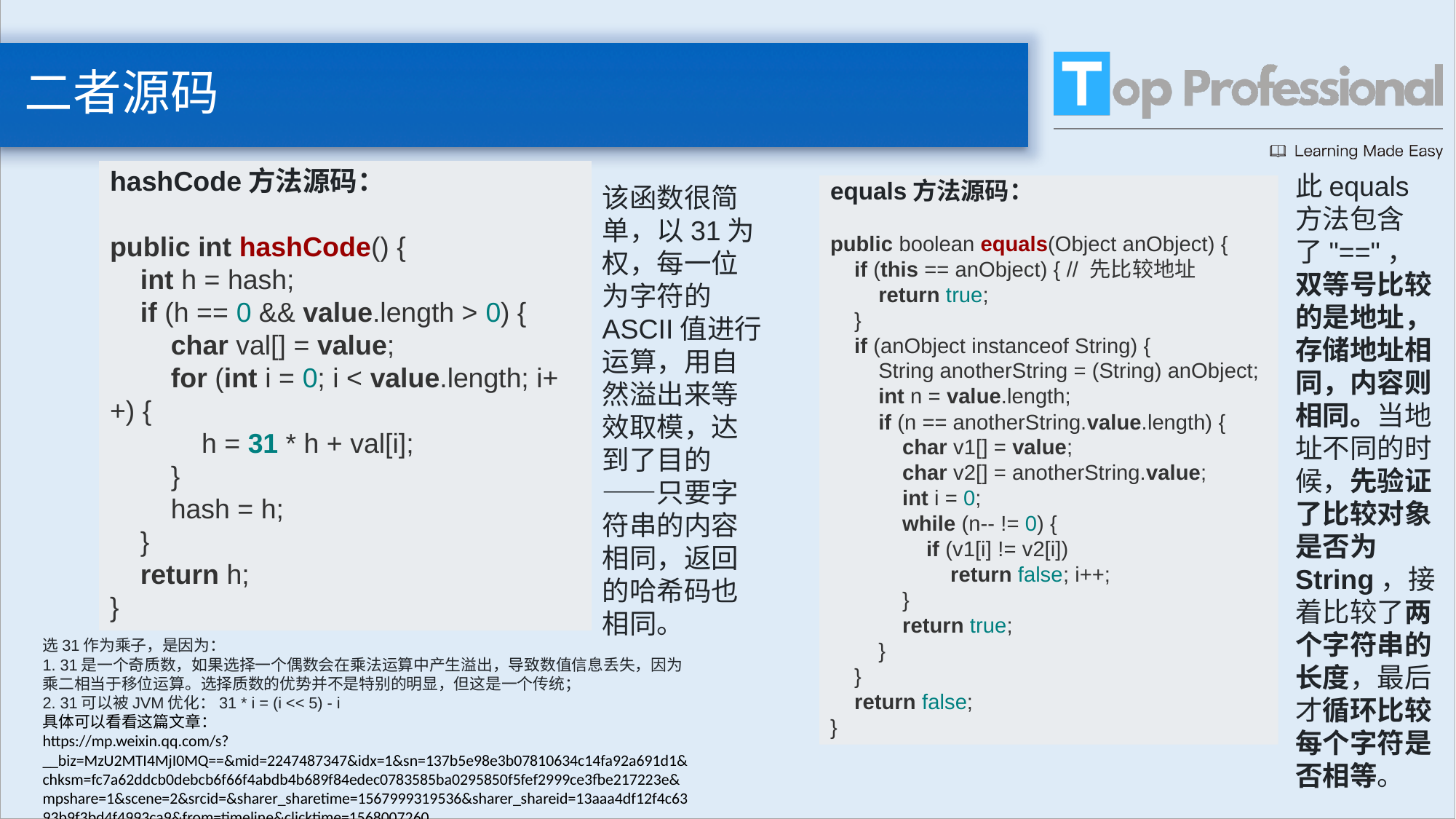

# 二者源码
hashCode方法源码：

public int hashCode() {
    int h = hash;
    if (h == 0 && value.length > 0) {
        char val[] = value;
        for (int i = 0; i < value.length; i++) {
            h = 31 * h + val[i];
        }
        hash = h;
    }
    return h;
}
equals方法源码：

public boolean equals(Object anObject) {
    if (this == anObject) { // 先比较地址
        return true;
    }
    if (anObject instanceof String) {
        String anotherString = (String) anObject;
        int n = value.length;
        if (n == anotherString.value.length) {
            char v1[] = value;
            char v2[] = anotherString.value;
            int i = 0;
            while (n-- != 0) {
                if (v1[i] != v2[i])
                    return false; i++;
            }
            return true;
        }
    }
    return false;
}
此equals方法包含了"=="，双等号比较的是地址，存储地址相同，内容则相同。当地址不同的时候，先验证了比较对象是否为String，接着比较了两个字符串的长度，最后才循环比较每个字符是否相等。
该函数很简单，以31为权，每一位为字符的ASCII值进行运算，用自然溢出来等效取模，达到了目的——只要字符串的内容相同，返回的哈希码也相同。
选31作为乘子，是因为：
 31是一个奇质数，如果选择一个偶数会在乘法运算中产生溢出，导致数值信息丢失，因为乘二相当于移位运算。选择质数的优势并不是特别的明显，但这是一个传统；
 31可以被JVM优化：31 * i = (i << 5) - i
具体可以看看这篇文章：
https://mp.weixin.qq.com/s?__biz=MzU2MTI4MjI0MQ==&mid=2247487347&idx=1&sn=137b5e98e3b07810634c14fa92a691d1&chksm=fc7a62ddcb0debcb6f66f4abdb4b689f84edec0783585ba0295850f5fef2999ce3fbe217223e&mpshare=1&scene=2&srcid=&sharer_sharetime=1567999319536&sharer_shareid=13aaa4df12f4c6393b9f3bd4f4993ca9&from=timeline&clicktime=1568007260